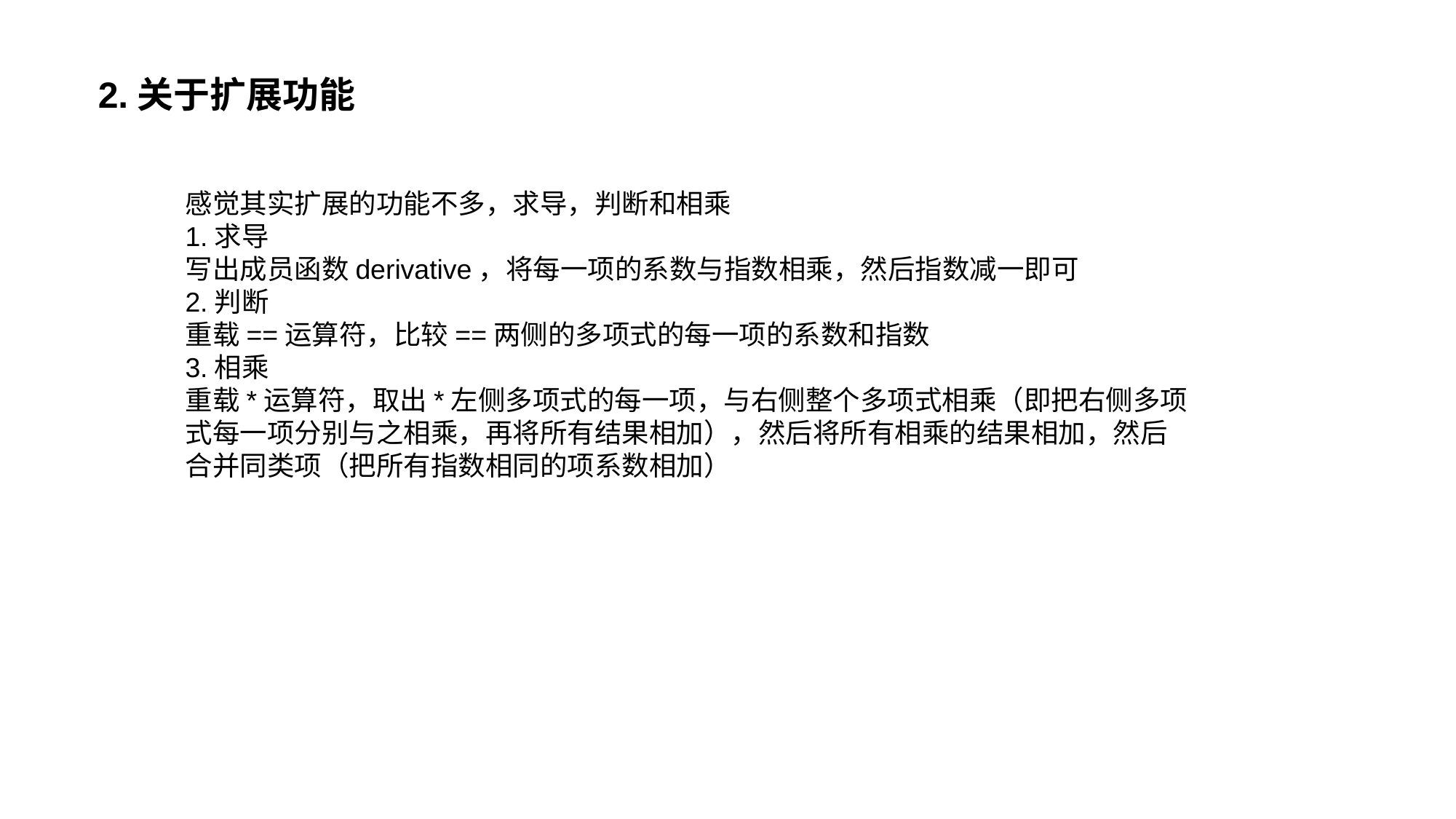

2.关于扩展功能
感觉其实扩展的功能不多，求导，判断和相乘
1.求导
写出成员函数derivative，将每一项的系数与指数相乘，然后指数减一即可
2.判断
重载==运算符，比较==两侧的多项式的每一项的系数和指数
3.相乘
重载*运算符，取出*左侧多项式的每一项，与右侧整个多项式相乘（即把右侧多项式每一项分别与之相乘，再将所有结果相加），然后将所有相乘的结果相加，然后合并同类项（把所有指数相同的项系数相加）